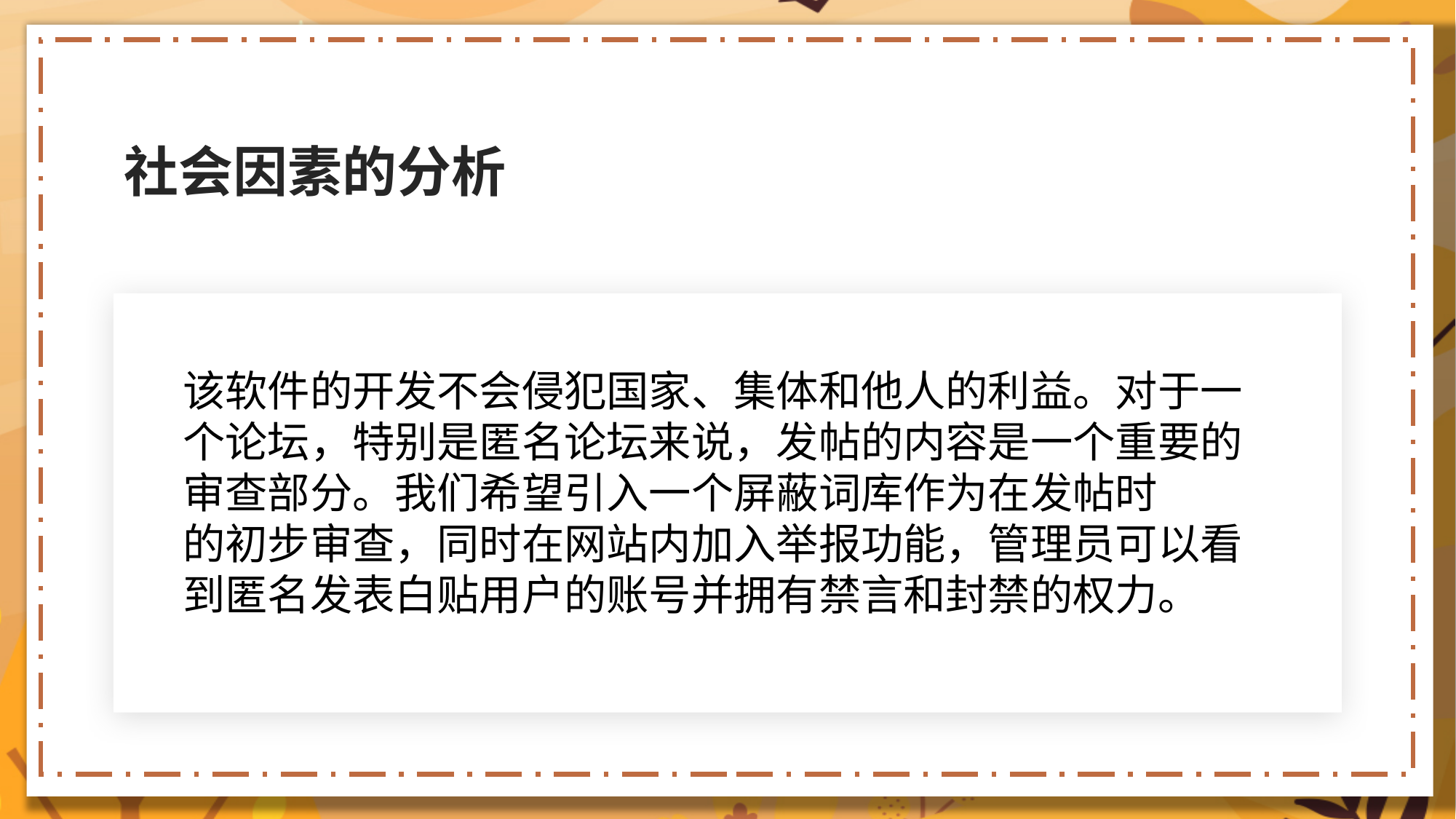

社会因素的分析

该软件的开发不会侵犯国家、集体和他人的利益。对于一个论坛，特别是匿名论坛来说，发帖的内容是一个重要的审查部分。我们希望引入一个屏蔽词库作为在发帖时
的初步审查，同时在网站内加入举报功能，管理员可以看到匿名发表白贴用户的账号并拥有禁言和封禁的权力。